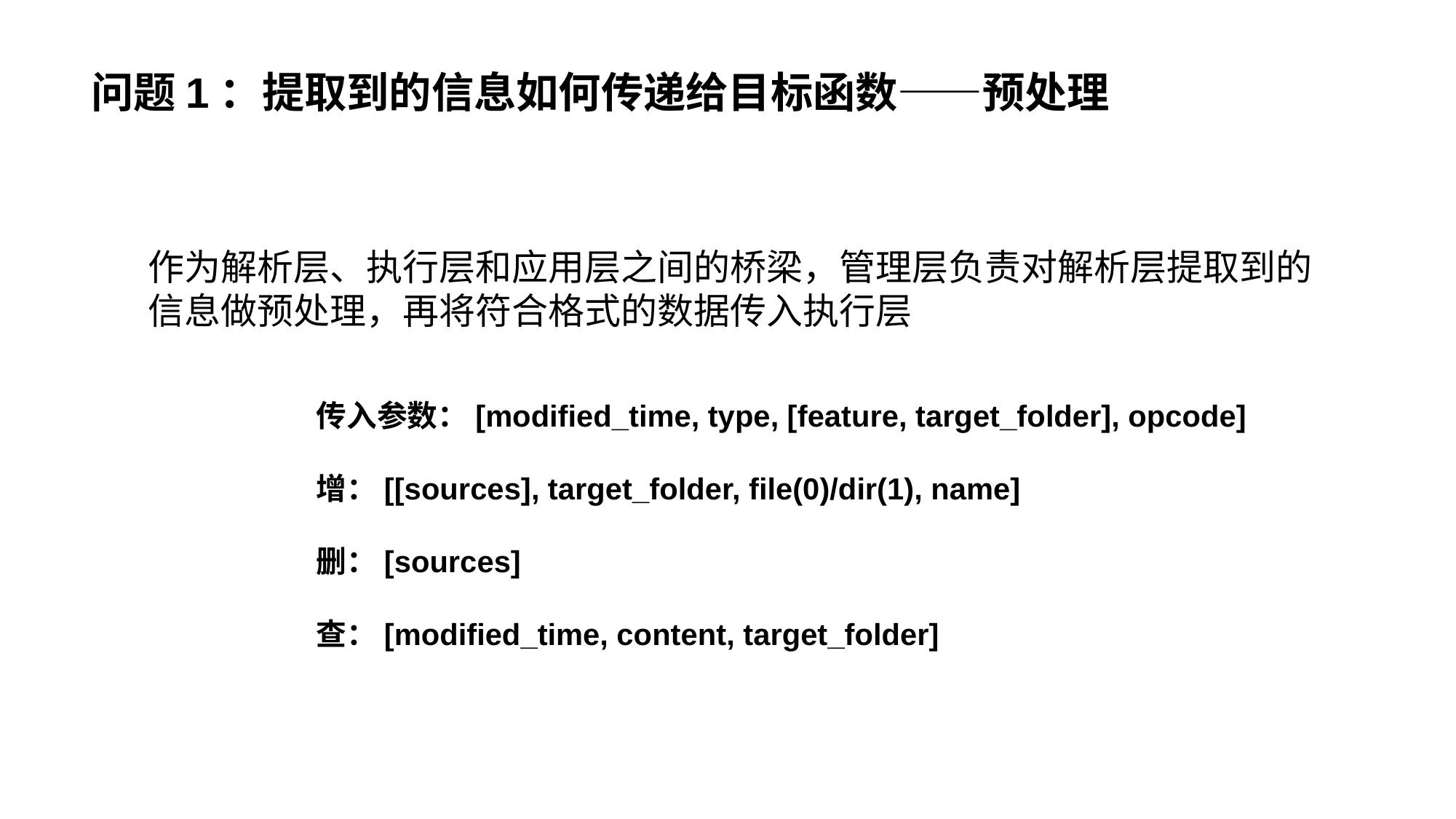

# 问题1：提取到的信息如何传递给目标函数——预处理
作为解析层、执行层和应用层之间的桥梁，管理层负责对解析层提取到的
信息做预处理，再将符合格式的数据传入执行层
传入参数：[modified_time, type, [feature, target_folder], opcode]

增：[[sources], target_folder, file(0)/dir(1), name]

删：[sources]

查：[modified_time, content, target_folder]
23